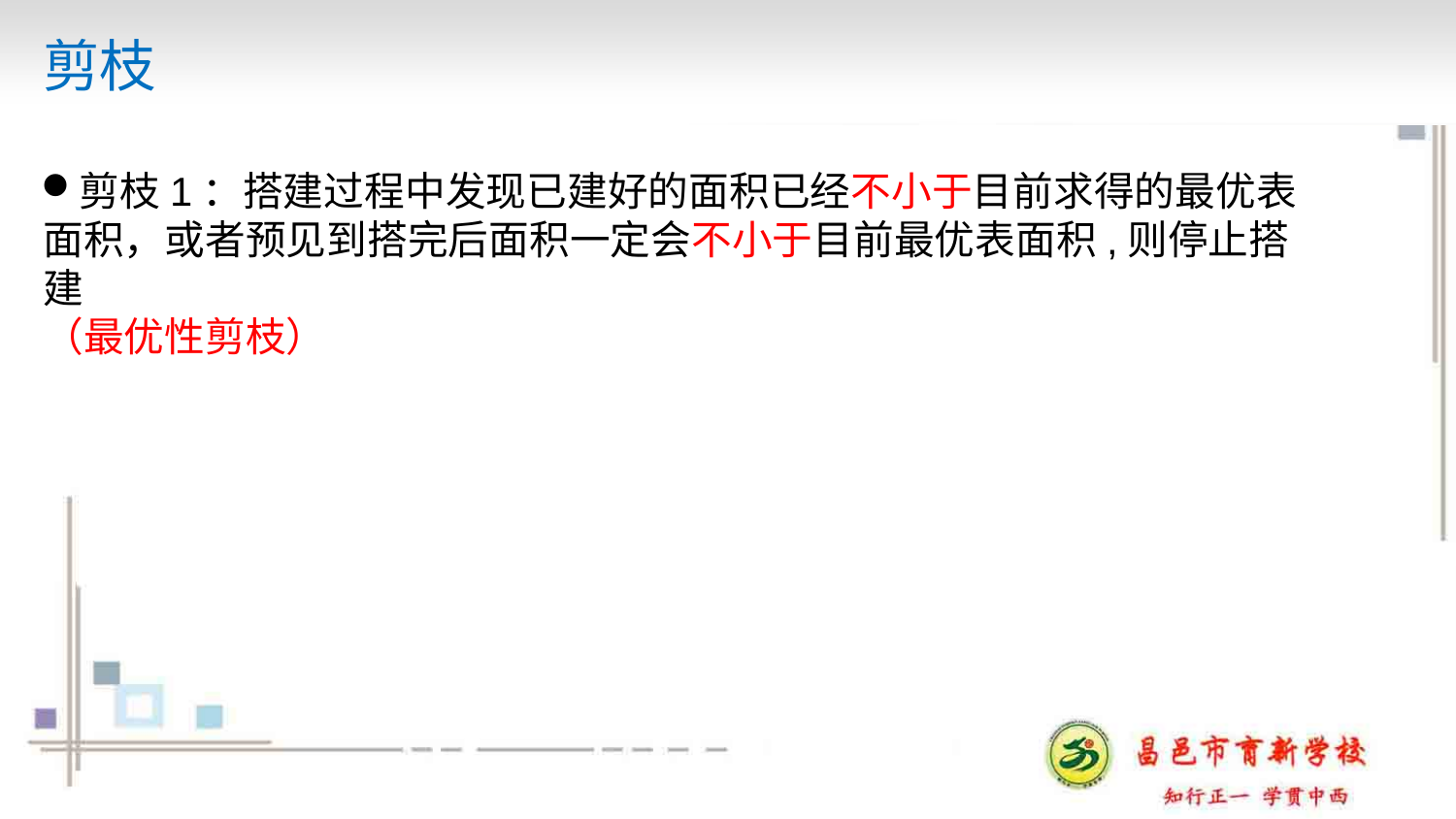

剪枝

剪枝1：搭建过程中发现已建好的面积已经不小于目前求得的最优表 面积，或者预见到搭完后面积一定会不小于目前最优表面积,则停止搭建
（最优性剪枝）
19